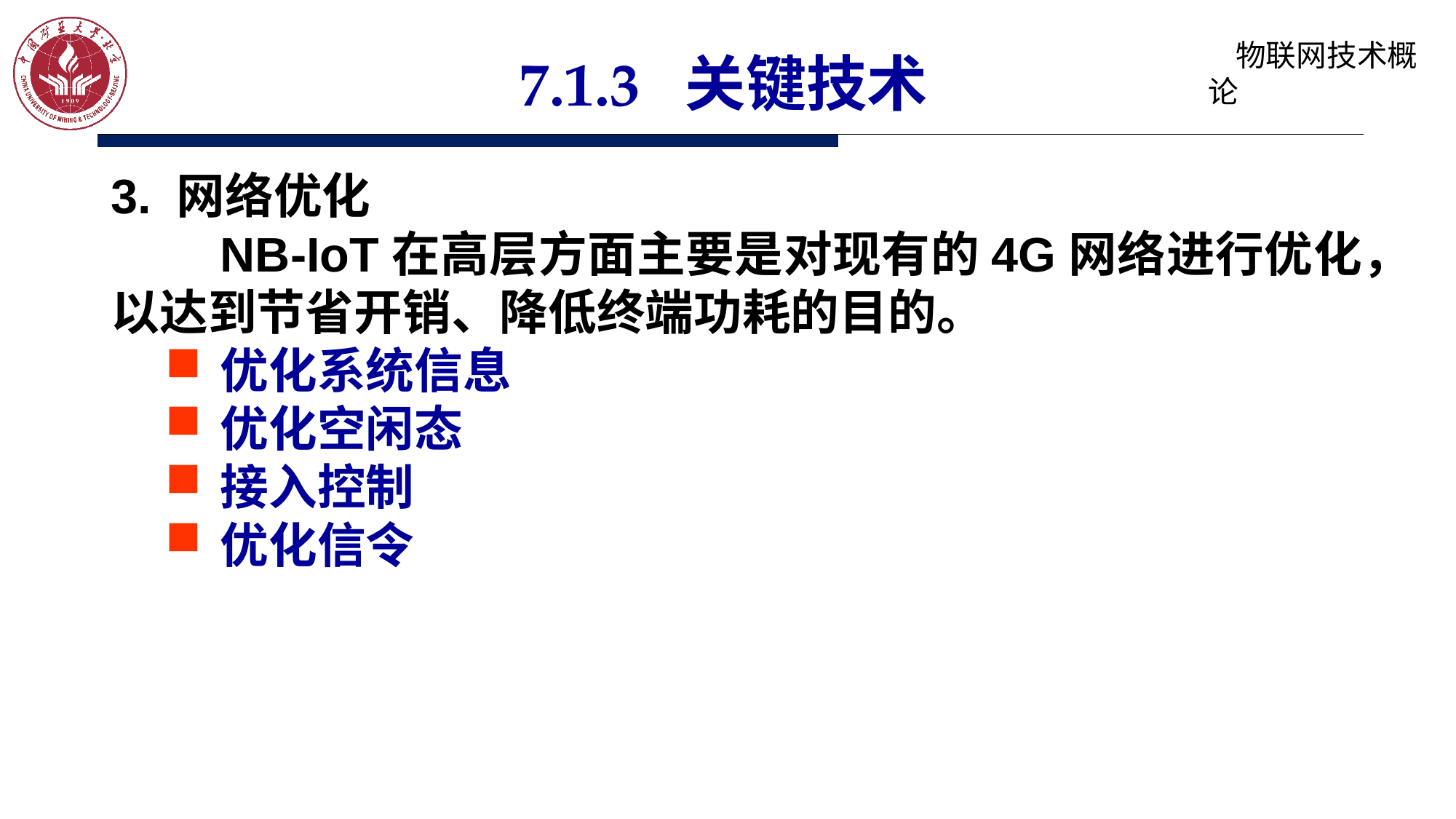

# 7.1.3  关键技术
3. 网络优化
	NB-IoT在高层方面主要是对现有的4G网络进行优化，以达到节省开销、降低终端功耗的目的。
优化系统信息
优化空闲态
接入控制
优化信令